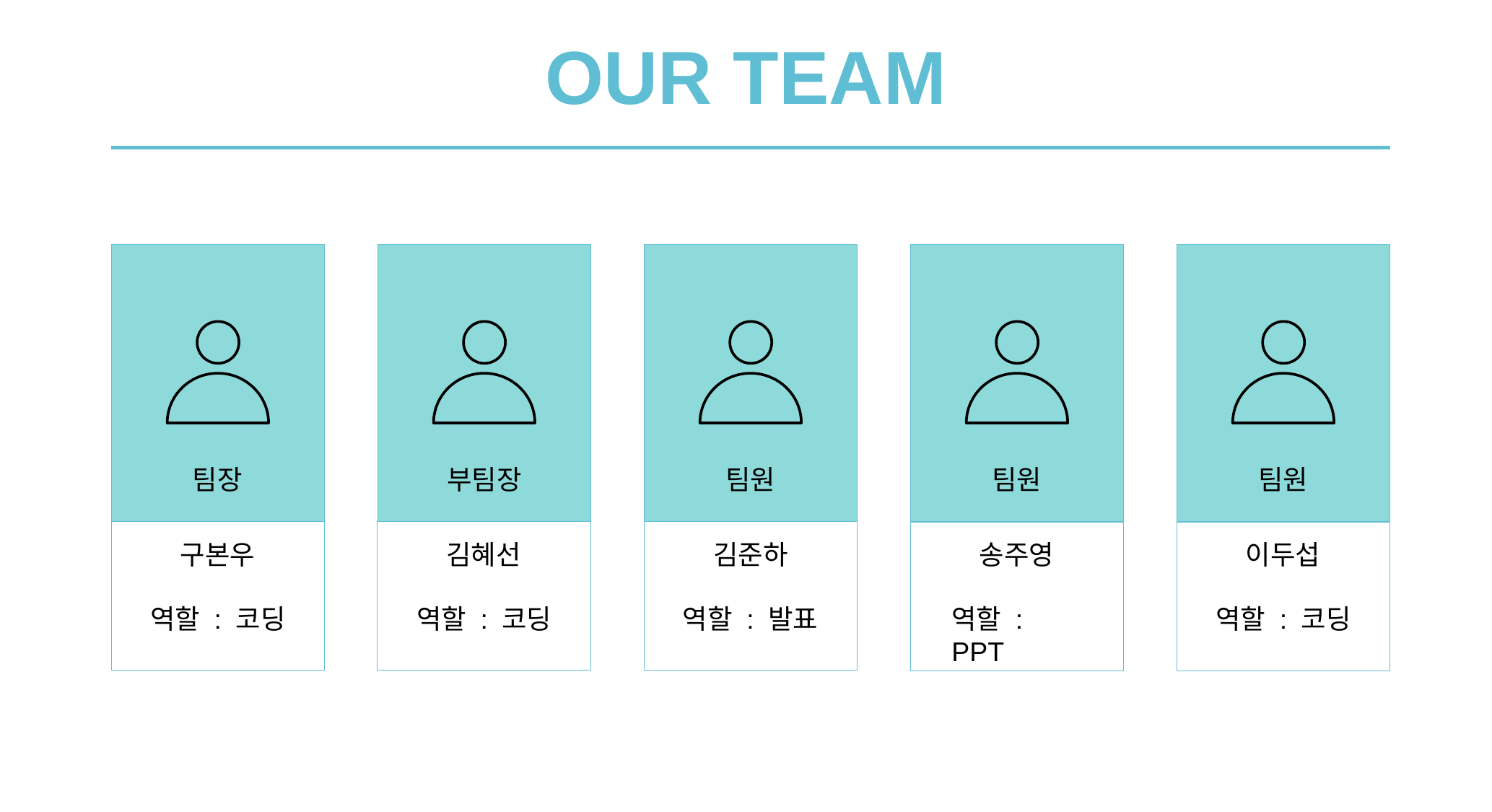

OUR TEAM

팀원

이두섭
역할 : 코딩

팀장

구본우
역할 : 코딩

부팀장

김혜선
역할 : 코딩

팀원

김준하
역할 : 발표

팀원

송주영
역할 : PPT